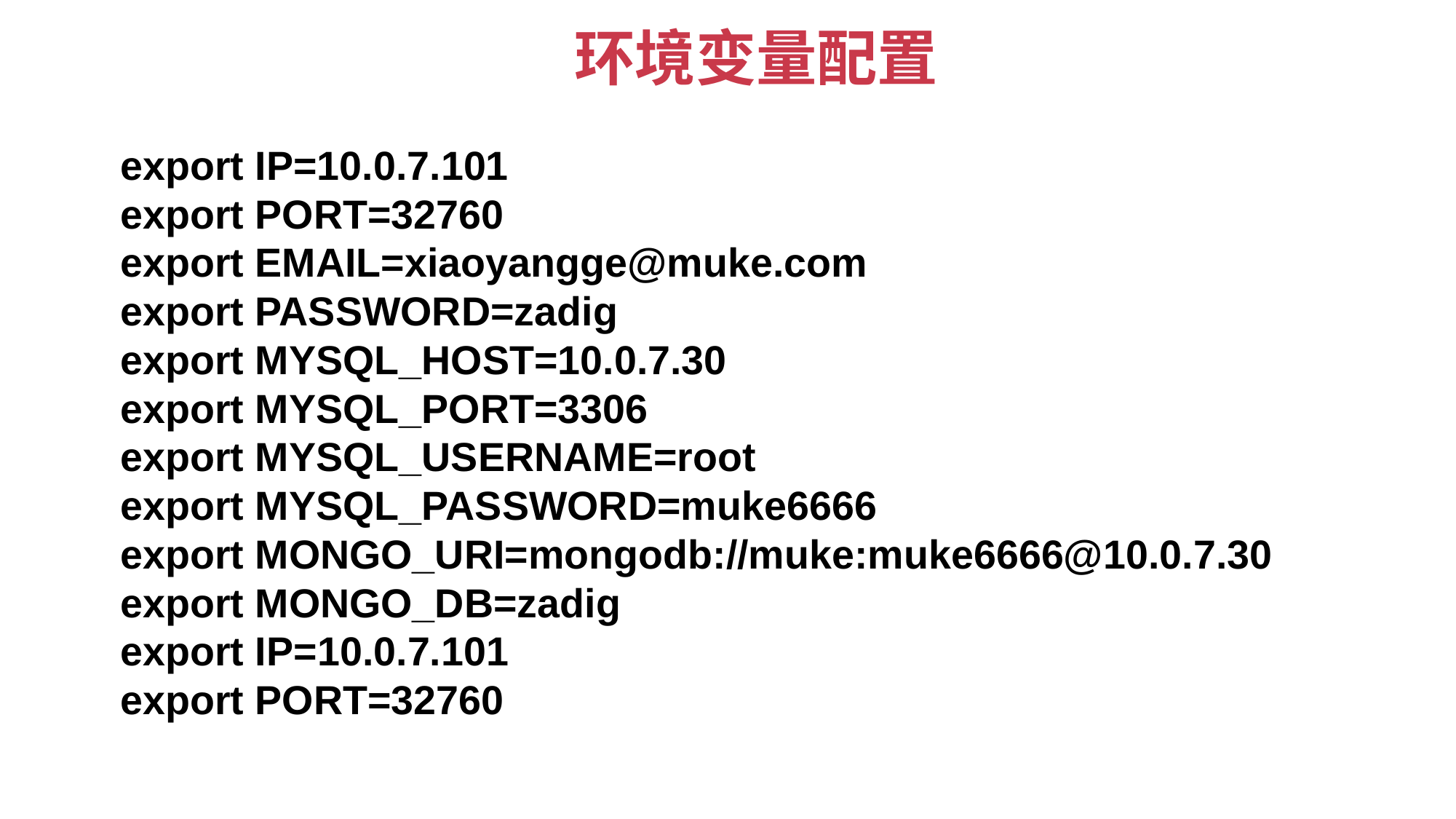

环境变量配置
export IP=10.0.7.101
export PORT=32760
export EMAIL=xiaoyangge@muke.com
export PASSWORD=zadig
export MYSQL_HOST=10.0.7.30
export MYSQL_PORT=3306
export MYSQL_USERNAME=root
export MYSQL_PASSWORD=muke6666
export MONGO_URI=mongodb://muke:muke6666@10.0.7.30
export MONGO_DB=zadig
export IP=10.0.7.101
export PORT=32760